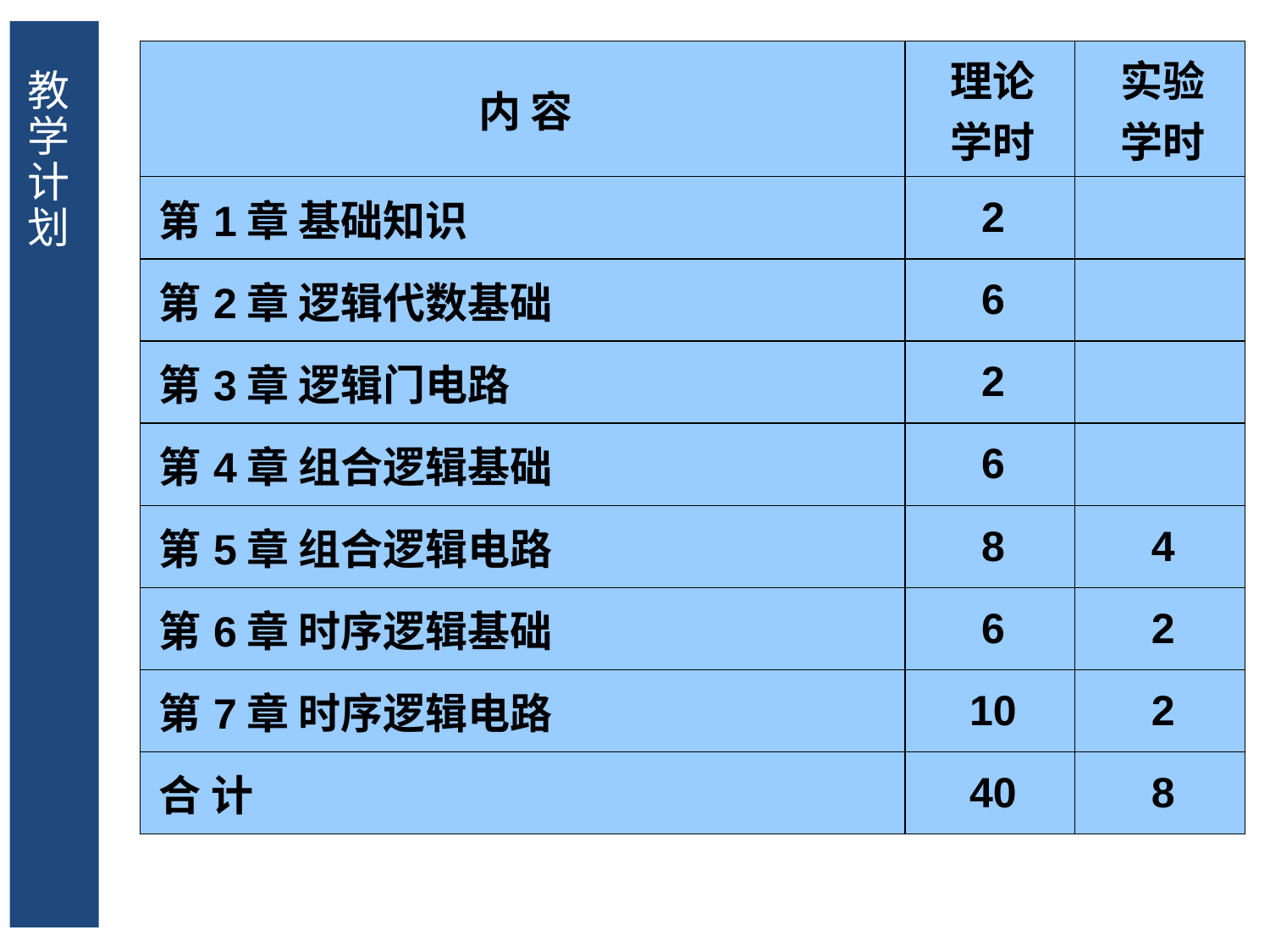

| 内 容 | 理论 学时 | 实验 学时 |
| --- | --- | --- |
| 第1章 基础知识 | 2 |  |
| 第2章 逻辑代数基础 | 6 |  |
| 第3章 逻辑门电路 | 2 |  |
| 第4章 组合逻辑基础 | 6 |  |
| 第5章 组合逻辑电路 | 8 | 4 |
| 第6章 时序逻辑基础 | 6 | 2 |
| 第7章 时序逻辑电路 | 10 | 2 |
| 合 计 | 40 | 8 |
# 教学计划